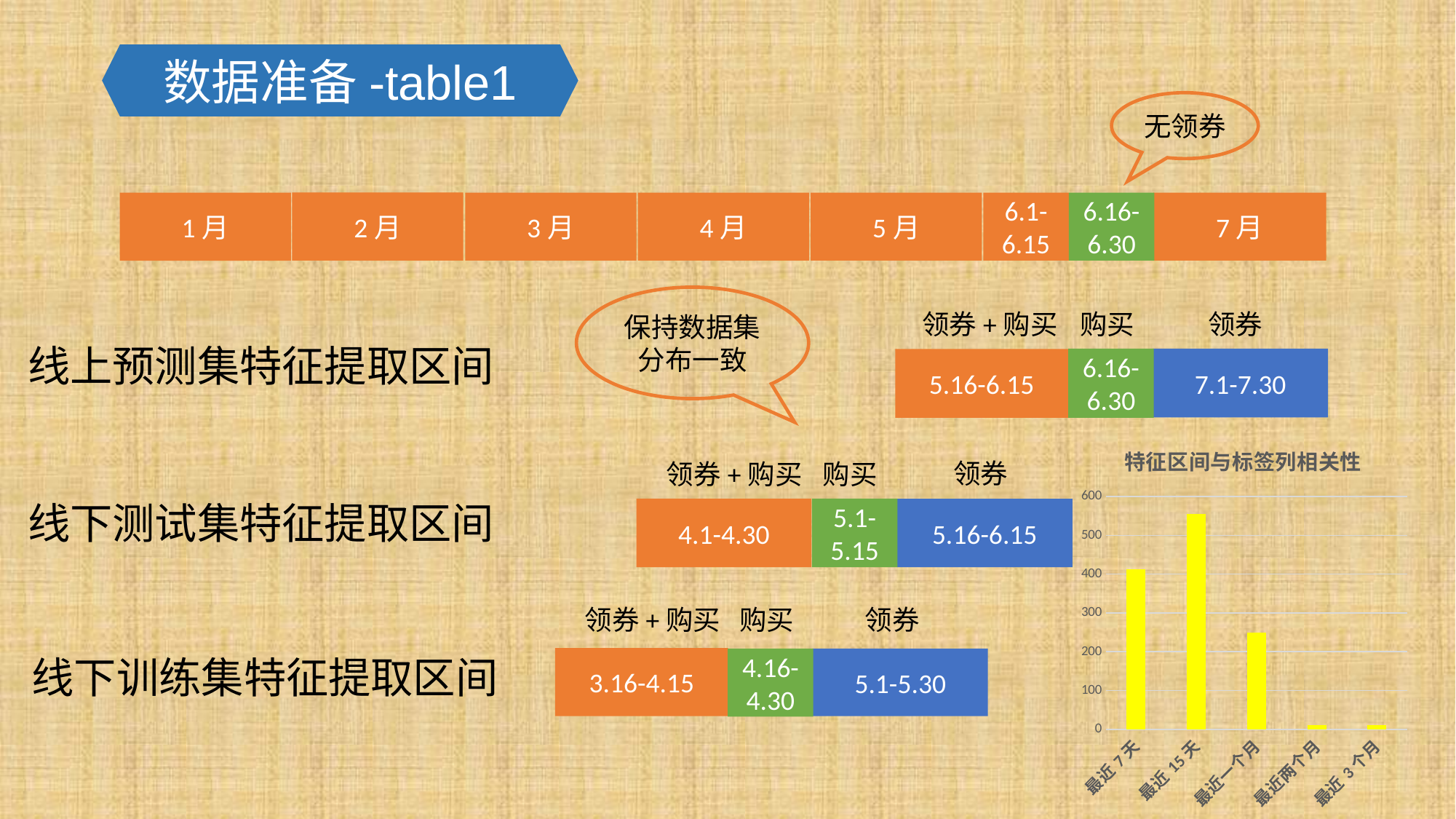

数据准备-table1
无领券
2月
4月
5月
6.16-6.30
7月
6.1-6.15
3月
1月
保持数据集分布一致
购买
领券
领券+购买
线上预测集特征提取区间
6.16-6.30
7.1-7.30
5.16-6.15

### Chart: 特征区间与标签列相关性

| Category |  |
|---|---|
| 最近7天 | 412.0 |
| 最近15天 | 555.0 |
| 最近一个月 | 250.0 |
| 最近两个月 | 10.0 |
| 最近3个月 | 10.0 |
领券
领券+购买
购买
线下测试集特征提取区间
4.1-4.30
5.1-5.15
5.16-6.15
领券+购买
购买
领券
线下训练集特征提取区间
3.16-4.15
4.16-4.30
5.1-5.30